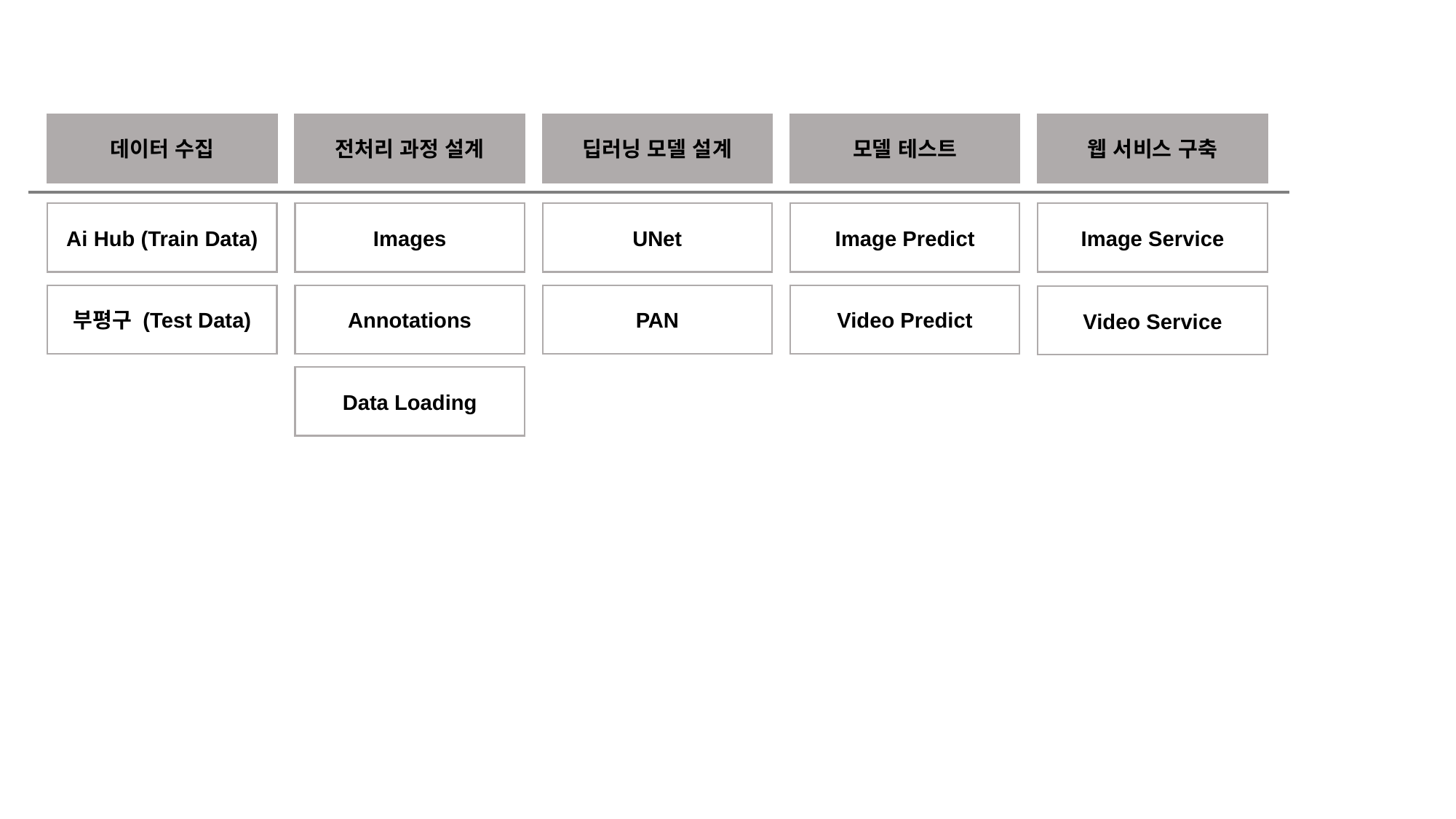

웹 서비스 구축
모델 테스트
전처리 과정 설계
딥러닝 모델 설계
데이터 수집
Image Predict
Image Service
Images
UNet
Ai Hub (Train Data)
부평구 (Test Data)
Annotations
PAN
Video Predict
Video Service
Data Loading